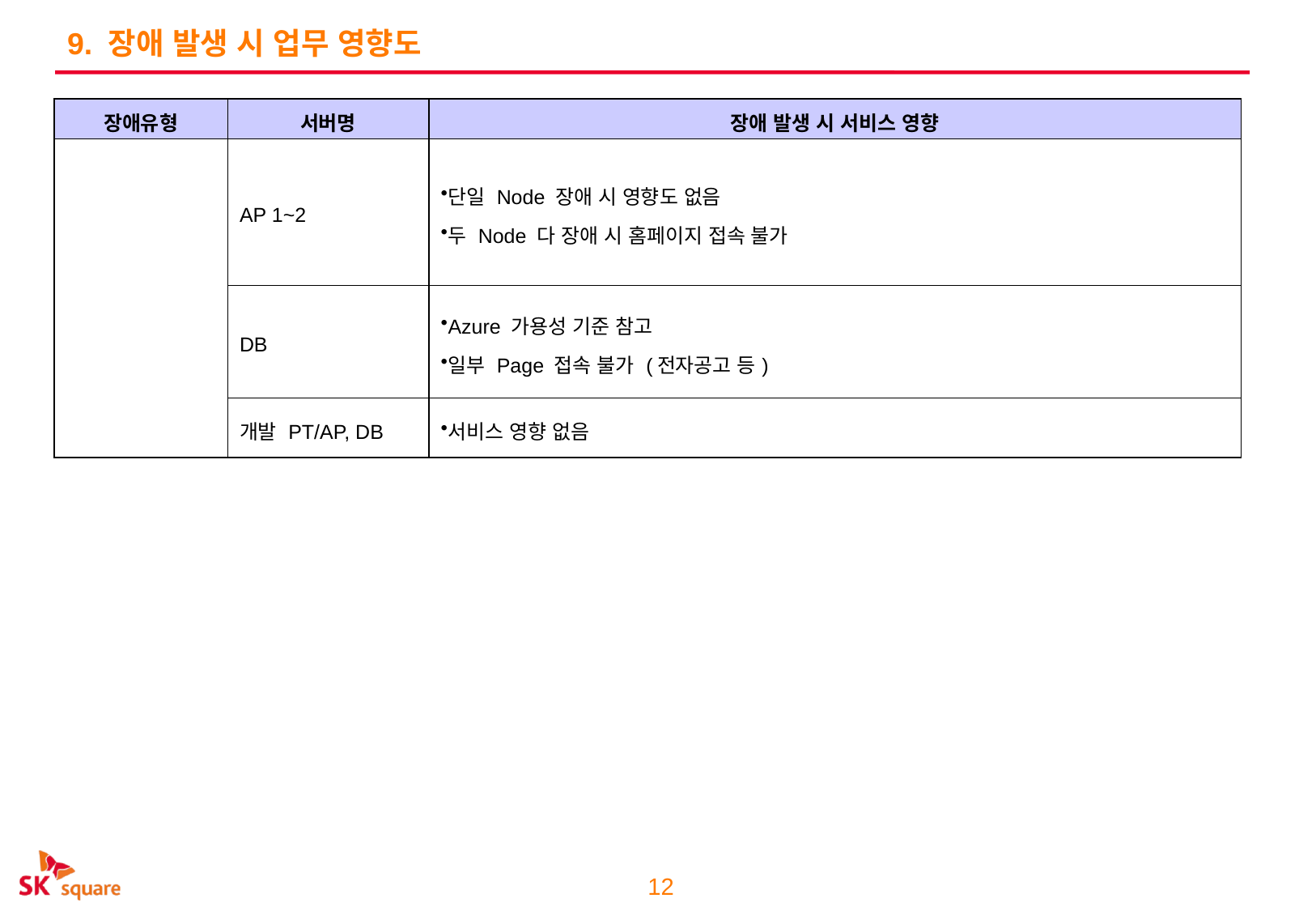

# 9. 장애 발생 시 업무 영향도
| 장애유형 | 서버명 | 장애 발생 시 서비스 영향 |
| --- | --- | --- |
|  | AP 1~2 | 단일 Node 장애 시 영향도 없음 두 Node 다 장애 시 홈페이지 접속 불가 |
|  | DB | Azure 가용성 기준 참고 일부 Page 접속 불가 (전자공고 등) |
|  | 개발 PT/AP, DB | 서비스 영향 없음 |